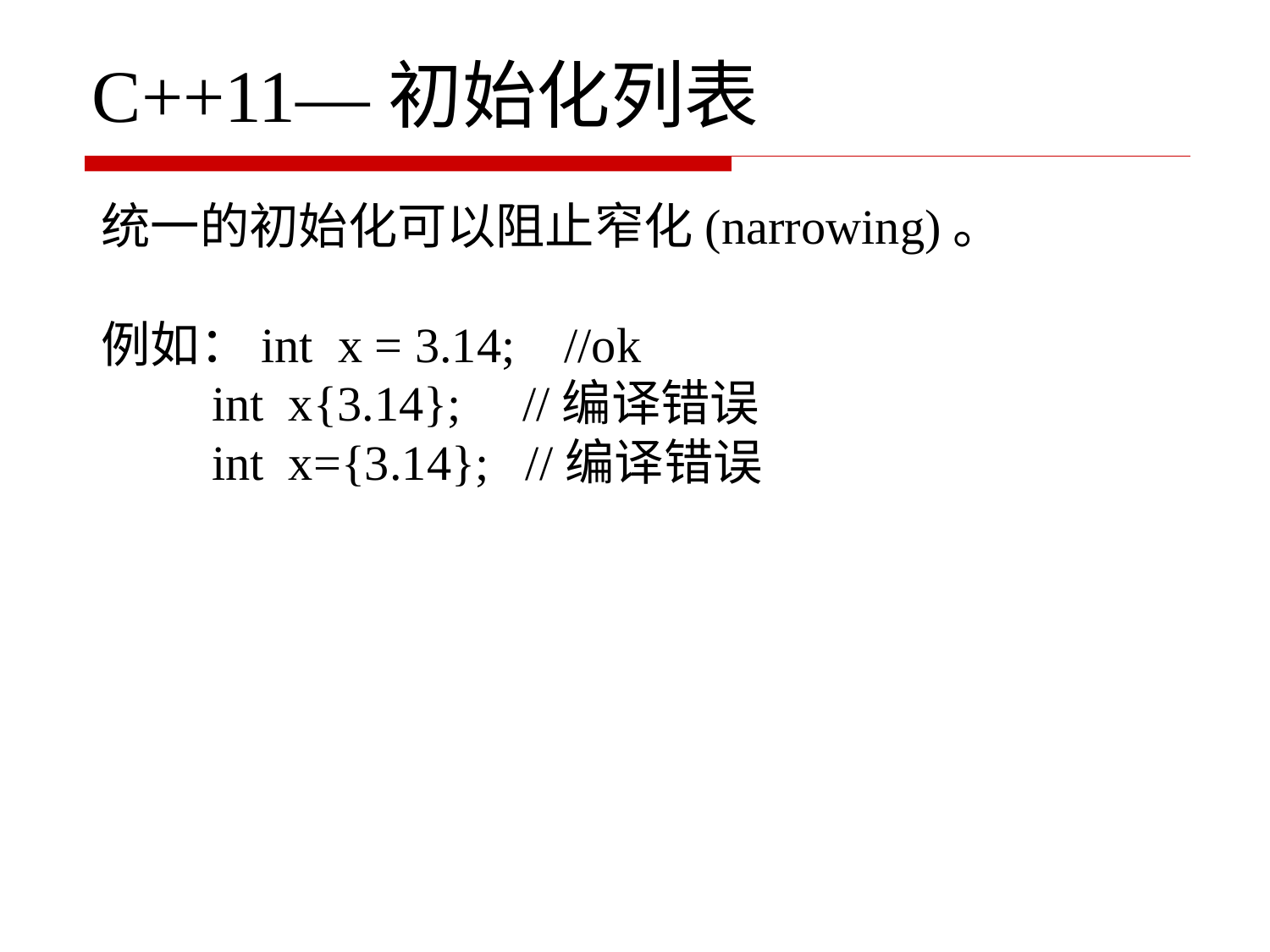

C++11—初始化列表
C++11的初始化列表
统一的初始化可以阻止窄化(narrowing)。

例如：int  x = 3.14;    //ok
         int  x{3.14};     //编译错误
         int  x={3.14};   //编译错误